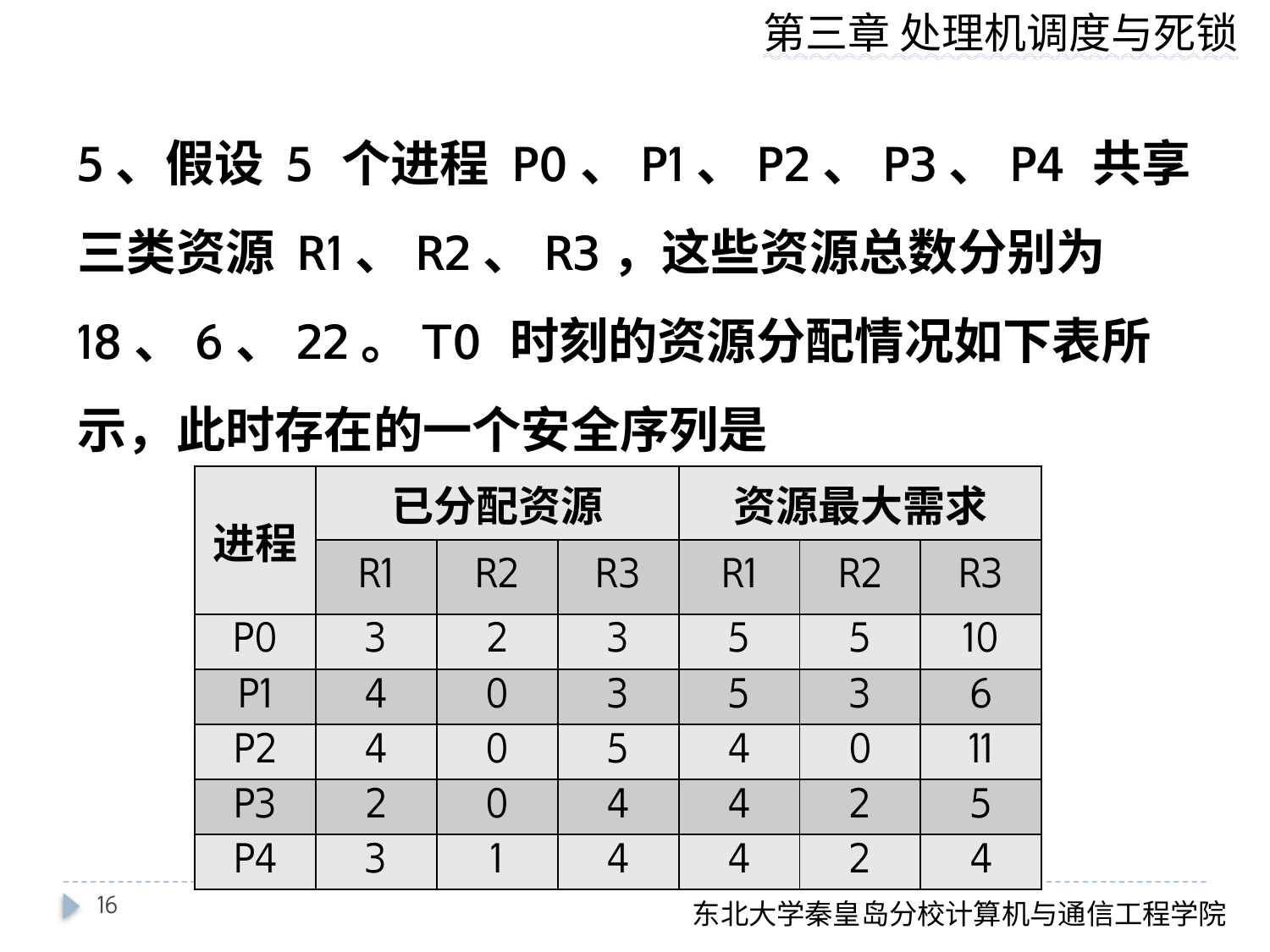

5、假设 5 个进程 P0、P1、P2、P3、P4 共享三类资源 R1、R2、R3，这些资源总数分别为 18、6、22。T0 时刻的资源分配情况如下表所示，此时存在的一个安全序列是

| 进程 | 已分配资源 |  |  | 资源最大需求 |  |  |
| --- | --- | --- | --- | --- | --- | --- |
|  | R1 | R2 | R3 | R1 | R2 | R3 |
| P0 | 3 | 2 | 3 | 5 | 5 | 10 |
| P1 | 4 | 0 | 3 | 5 | 3 | 6 |
| P2 | 4 | 0 | 5 | 4 | 0 | 11 |
| P3 | 2 | 0 | 4 | 4 | 2 | 5 |
| P4 | 3 | 1 | 4 | 4 | 2 | 4 |
16